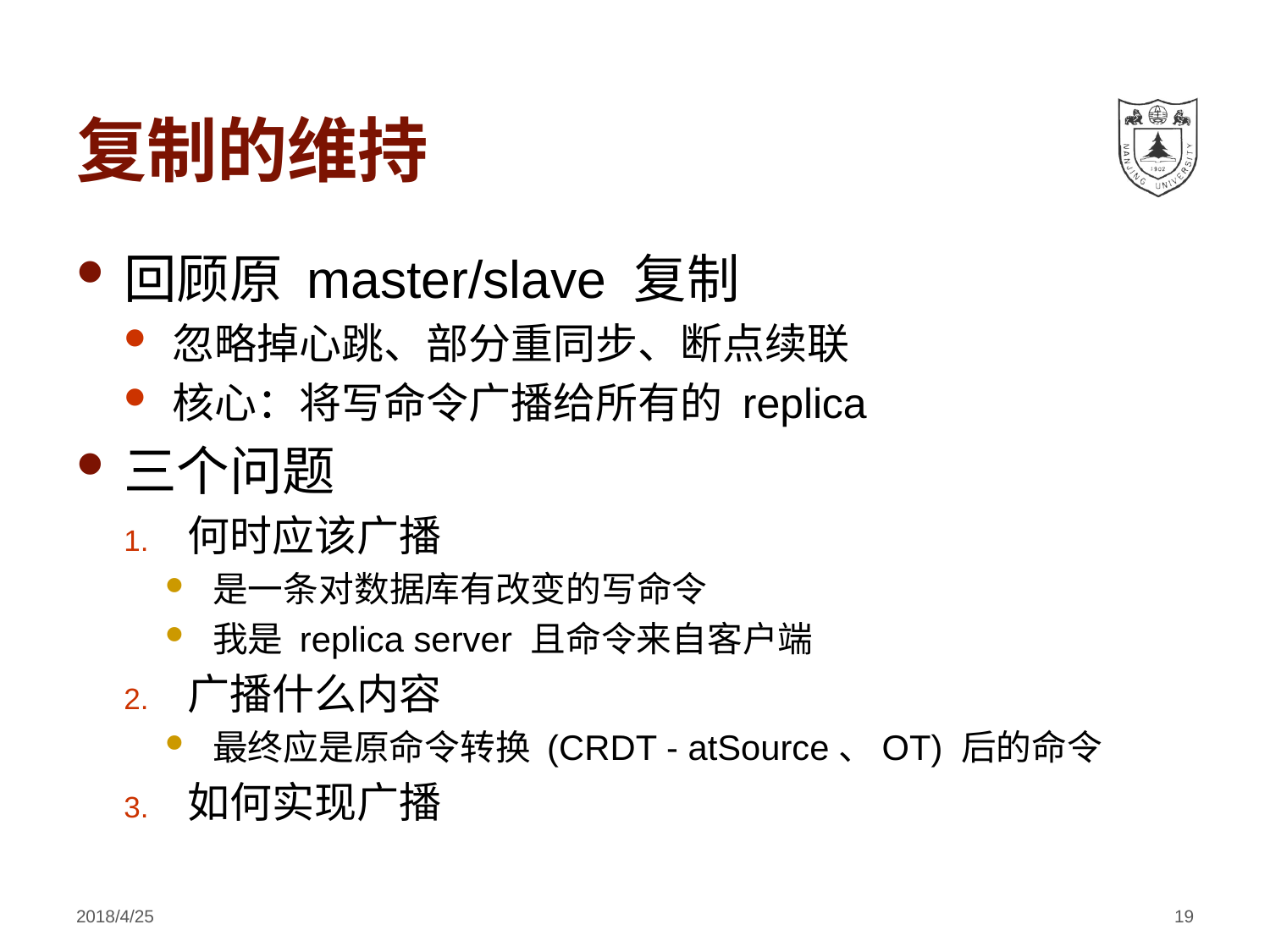

# 复制的维持
回顾原 master/slave 复制
忽略掉心跳、部分重同步、断点续联
核心：将写命令广播给所有的 replica
三个问题
何时应该广播
是一条对数据库有改变的写命令
我是 replica server 且命令来自客户端
广播什么内容
最终应是原命令转换 (CRDT - atSource、OT) 后的命令
如何实现广播
2018/4/25

19